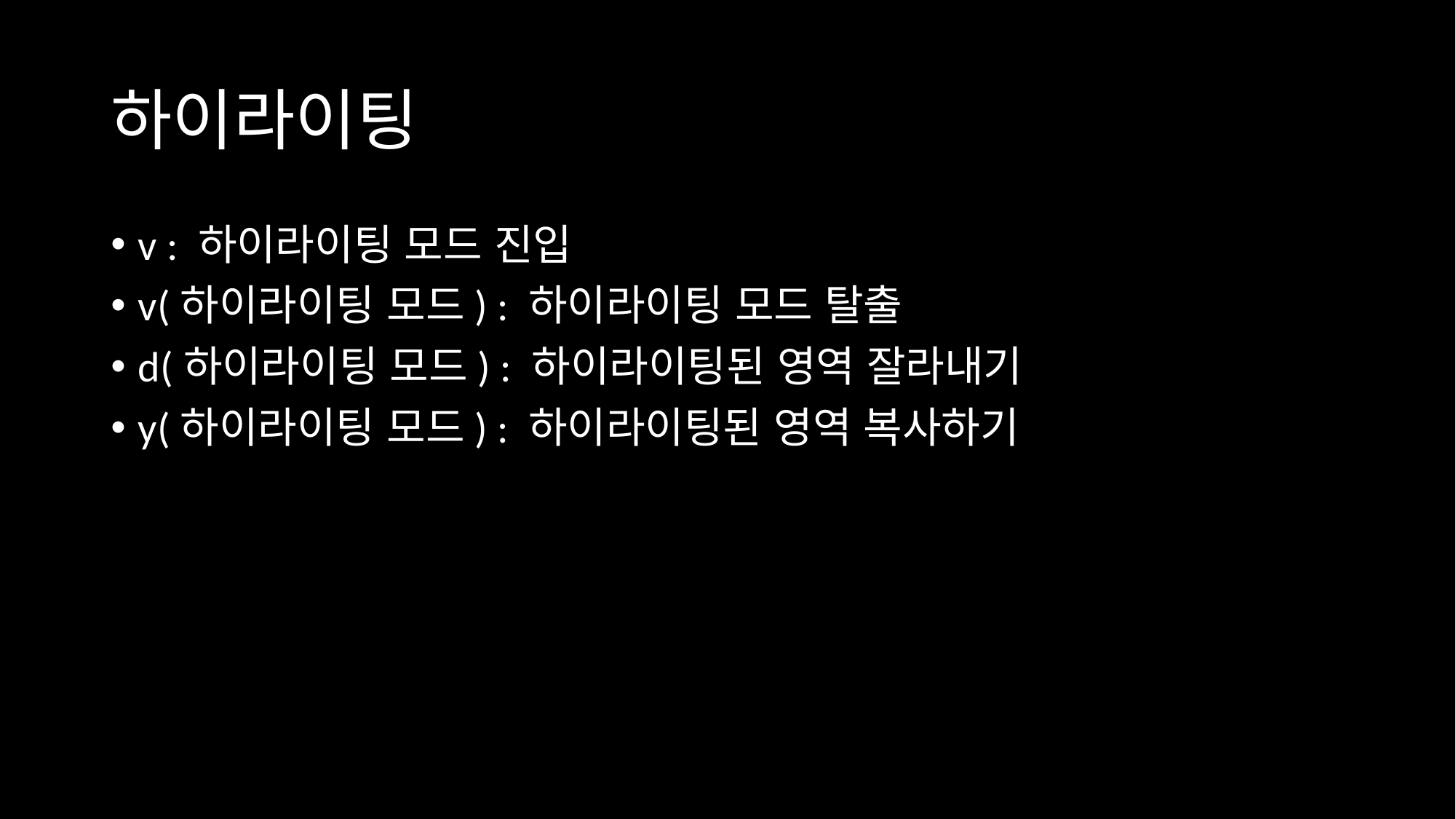

# 하이라이팅
v : 하이라이팅 모드 진입
v(하이라이팅 모드) : 하이라이팅 모드 탈출
d(하이라이팅 모드) : 하이라이팅된 영역 잘라내기
y(하이라이팅 모드) : 하이라이팅된 영역 복사하기